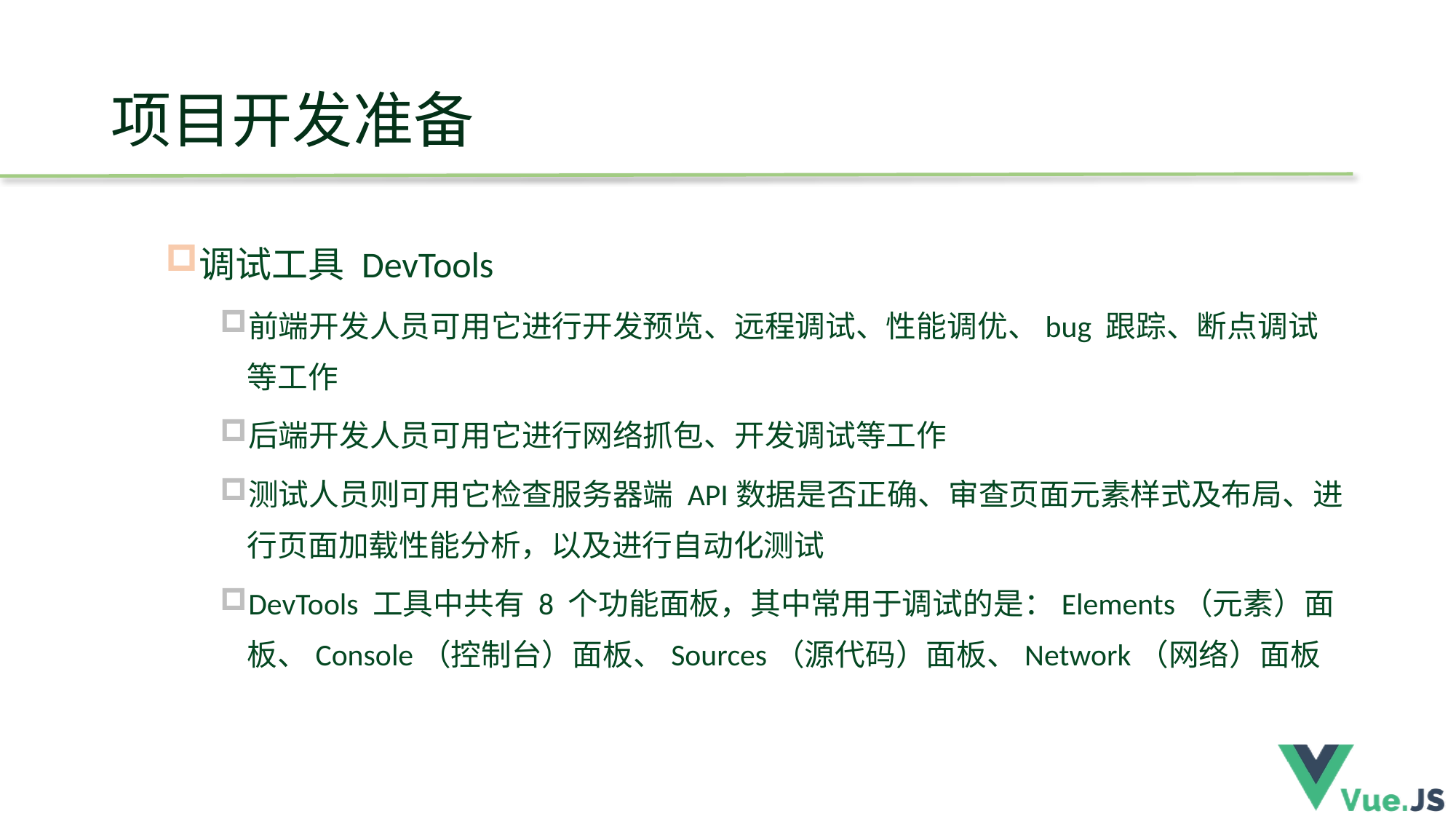

# 项目开发准备
调试工具 DevTools
前端开发人员可用它进行开发预览、远程调试、性能调优、bug 跟踪、断点调试等工作
后端开发人员可用它进行网络抓包、开发调试等工作
测试人员则可用它检查服务器端 API数据是否正确、审查页面元素样式及布局、进行页面加载性能分析，以及进行自动化测试
DevTools 工具中共有 8 个功能面板，其中常用于调试的是：Elements（元素）面板、Console（控制台）面板、Sources（源代码）面板、Network（网络）面板